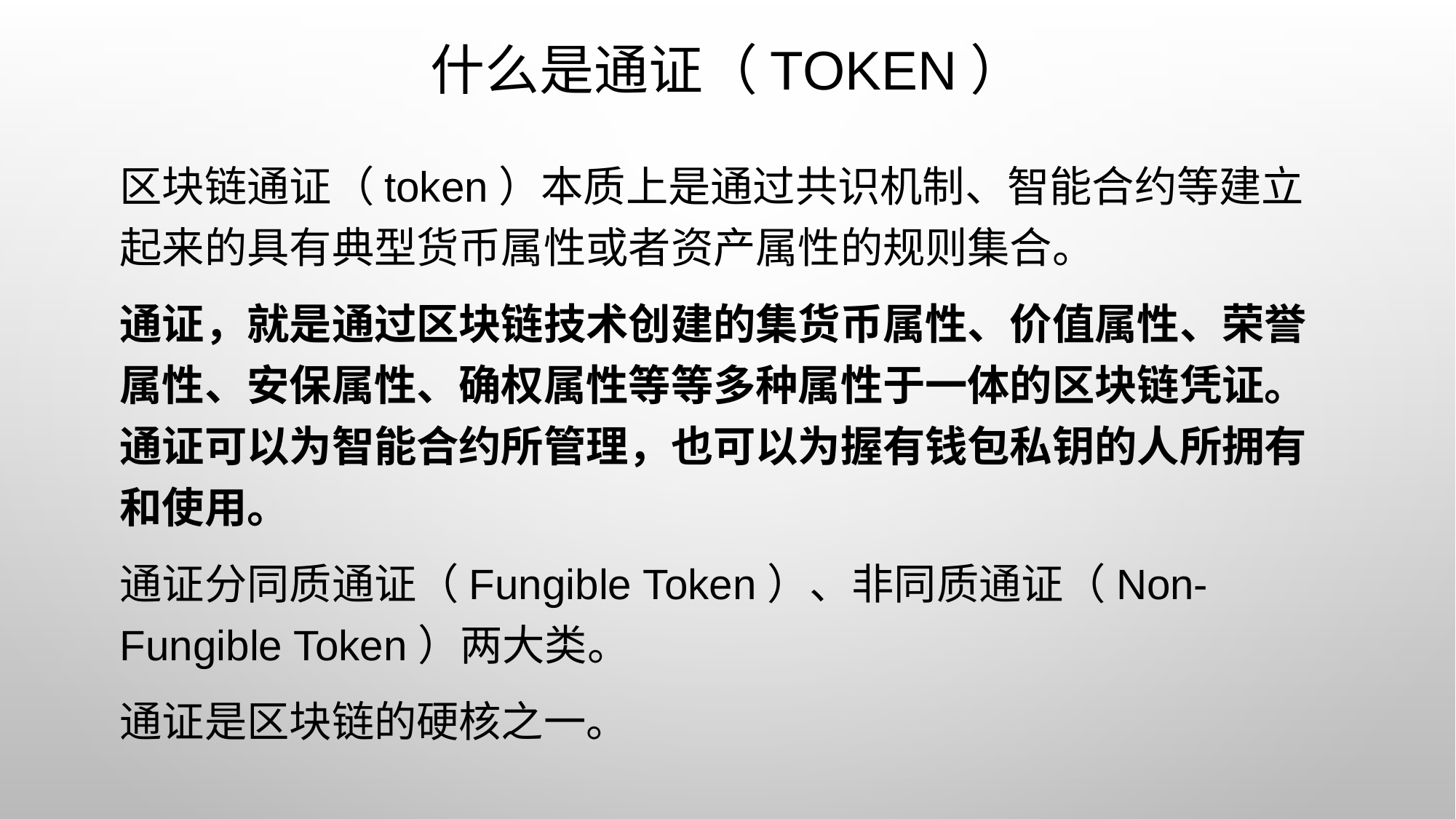

# 什么是通证（Token）
区块链通证（token）本质上是通过共识机制、智能合约等建立起来的具有典型货币属性或者资产属性的规则集合。
通证，就是通过区块链技术创建的集货币属性、价值属性、荣誉属性、安保属性、确权属性等等多种属性于一体的区块链凭证。通证可以为智能合约所管理，也可以为握有钱包私钥的人所拥有和使用。
通证分同质通证（Fungible Token）、非同质通证（Non-Fungible Token）两大类。
通证是区块链的硬核之一。